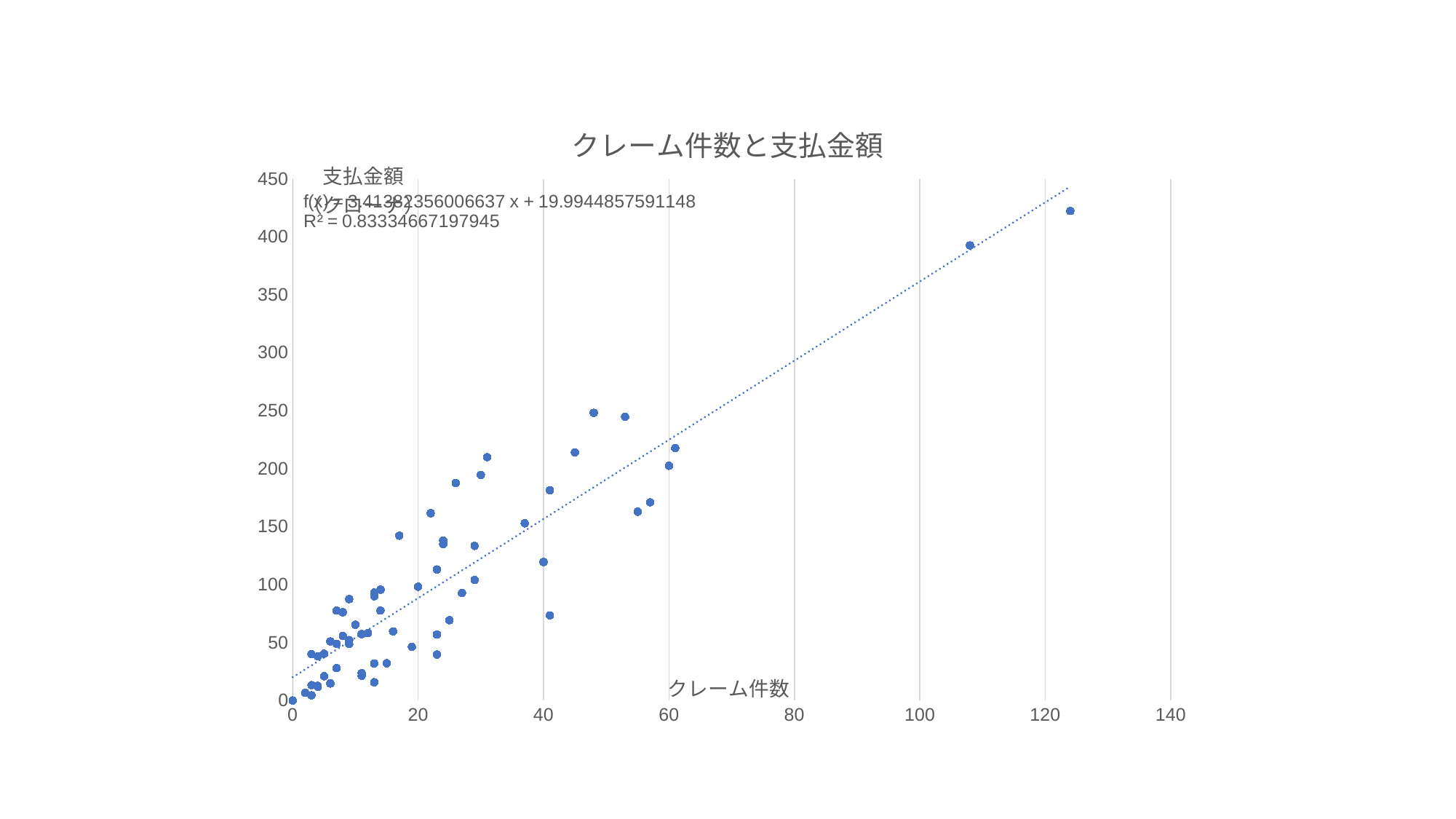

### Chart: クレーム件数と支払金額

| Category | Y の値 |
|---|---|
#